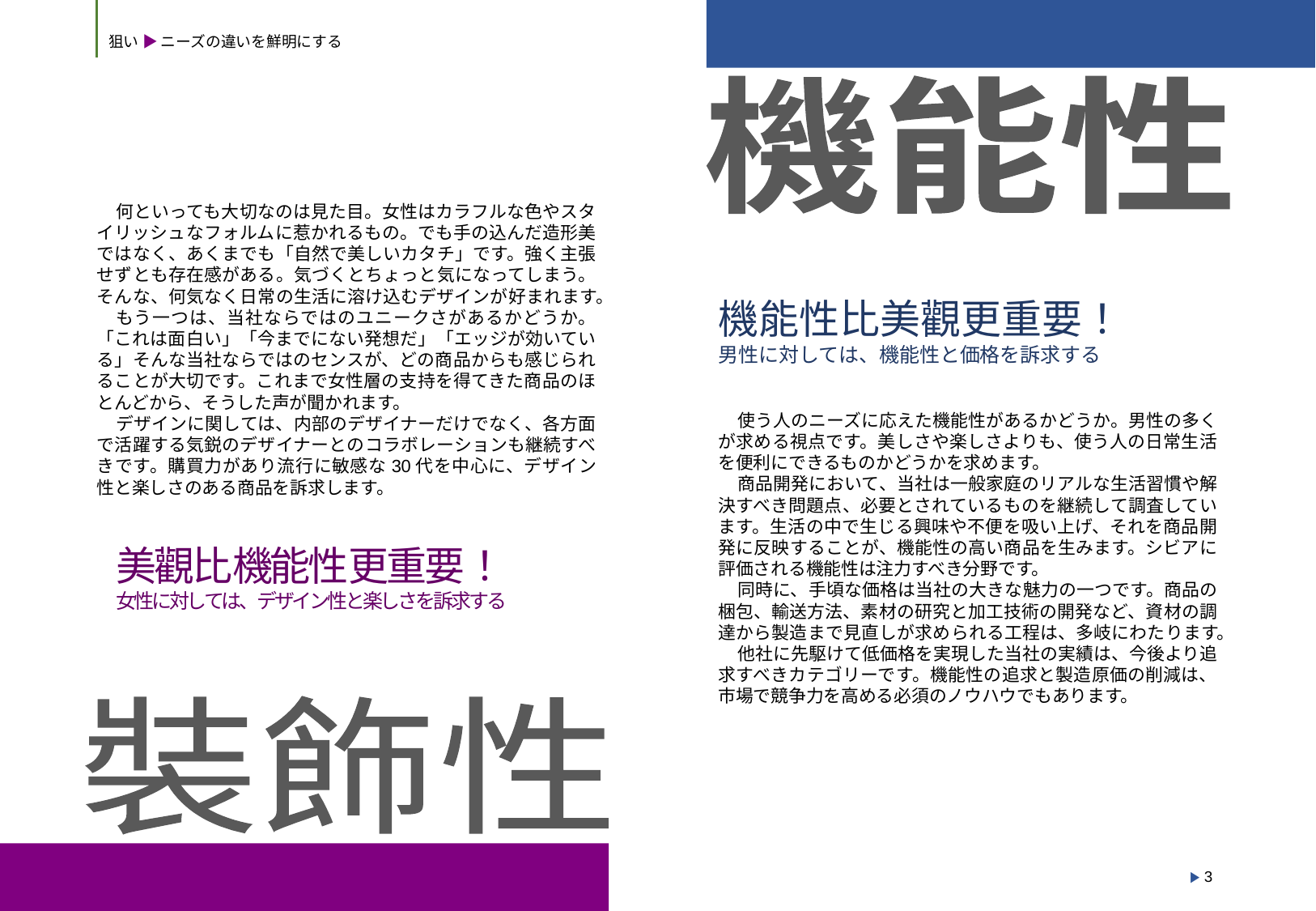

狙い ▶ ニーズの違いを鮮明にする
機能性
何といっても大切なのは見た目。女性はカラフルな色やスタイリッシュなフォルムに惹かれるもの。でも手の込んだ造形美ではなく、あくまでも「自然で美しいカタチ」です。強く主張せずとも存在感がある。気づくとちょっと気になってしまう。そんな、何気なく日常の生活に溶け込むデザインが好まれます。
もう一つは、当社ならではのユニークさがあるかどうか。「これは面白い」「今までにない発想だ」「エッジが効いている」そんな当社ならではのセンスが、どの商品からも感じられることが大切です。これまで女性層の支持を得てきた商品のほとんどから、そうした声が聞かれます。
デザインに関しては、内部のデザイナーだけでなく、各方面で活躍する気鋭のデザイナーとのコラボレーションも継続すべきです。購買力があり流行に敏感な30代を中心に、デザイン性と楽しさのある商品を訴求します。

美觀比機能性更重要！
女性に対しては、デザイン性と楽しさを訴求する
機能性比美觀更重要！
男性に対しては、機能性と価格を訴求する

使う人のニーズに応えた機能性があるかどうか。男性の多くが求める視点です。美しさや楽しさよりも、使う人の日常生活を便利にできるものかどうかを求めます。
商品開発において、当社は一般家庭のリアルな生活習慣や解決すべき問題点、必要とされているものを継続して調査しています。生活の中で生じる興味や不便を吸い上げ、それを商品開発に反映することが、機能性の高い商品を生みます。シビアに評価される機能性は注力すべき分野です。
同時に、手頃な価格は当社の大きな魅力の一つです。商品の梱包、輸送方法、素材の研究と加工技術の開発など、資材の調達から製造まで見直しが求められる工程は、多岐にわたります。
他社に先駆けて低価格を実現した当社の実績は、今後より追求すべきカテゴリーです。機能性の追求と製造原価の削減は、市場で競争力を高める必須のノウハウでもあります。
裝飾性

▶ 3